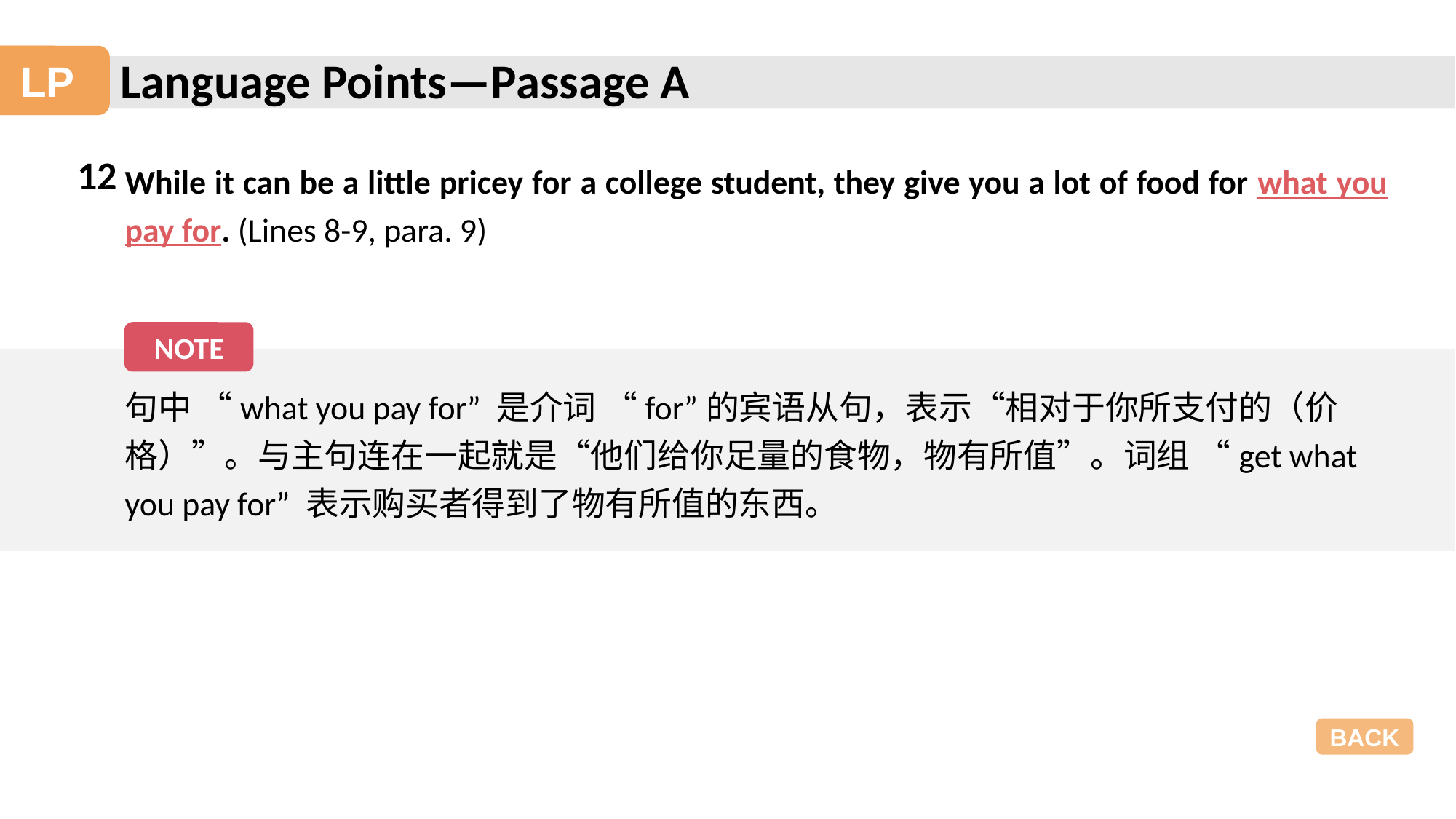

Language Points—Passage A
LP

12
While it can be a little pricey for a college student, they give you a lot of food for what you pay for. (Lines 8-9, para. 9)
NOTE

句中 “what you pay for” 是介词 “for”的宾语从句，表示“相对于你所支付的（价格）”。与主句连在一起就是“他们给你足量的食物，物有所值”。词组 “get what you pay for” 表示购买者得到了物有所值的东西。
BACK